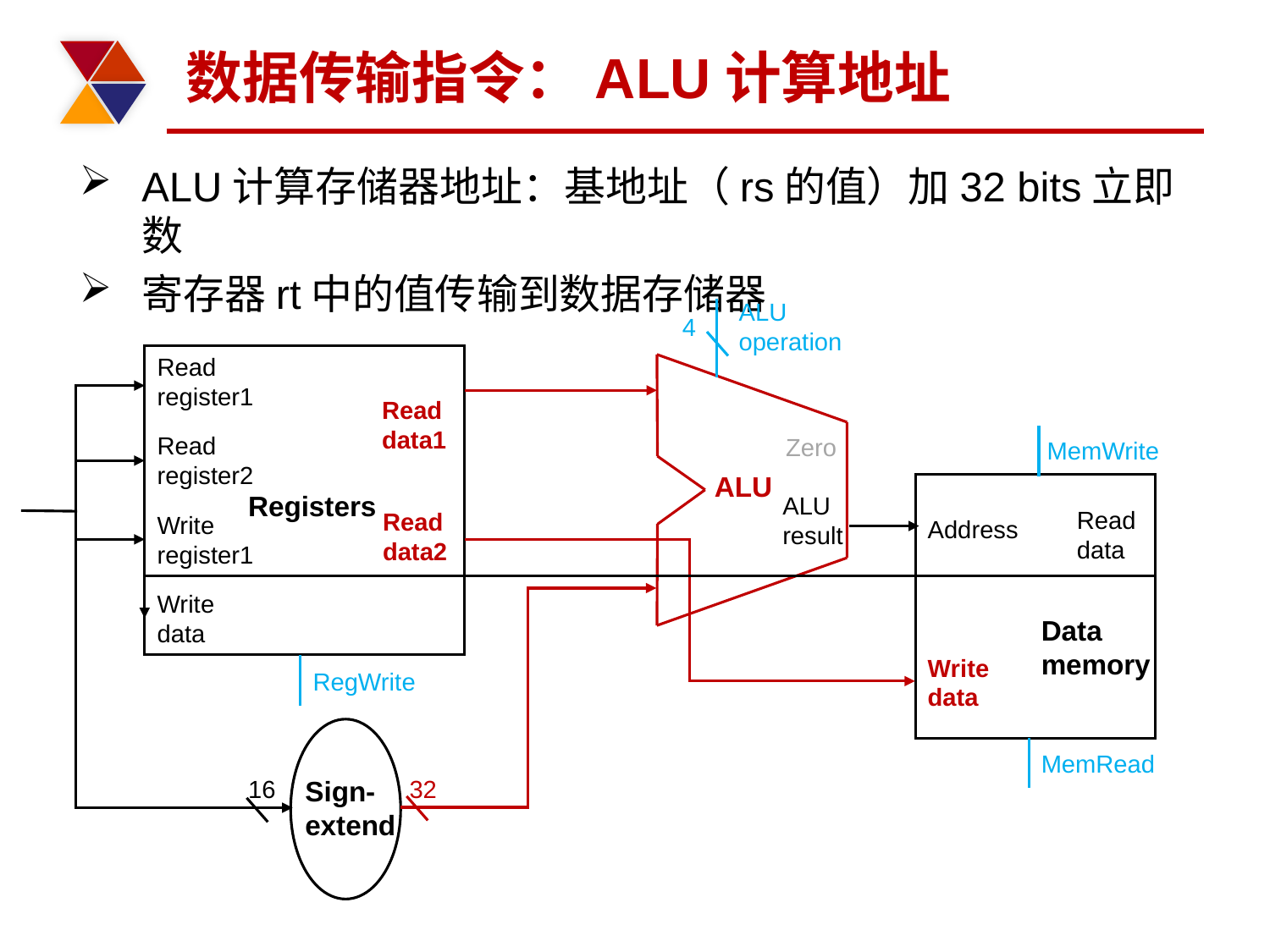

# 数据传输指令：ALU计算地址
ALU计算存储器地址：基地址（rs的值）加32 bits立即数
寄存器rt中的值传输到数据存储器
ALU operation
4

Zero
ALU
ALU
result

Read
register1
Read
data1
Read
register2
Registers
Read
data2
Write
register1
Write
data
MemWrite

Read
data
Address
Data
memory
Write
data
MemRead
RegWrite

Sign-
extend
16
32